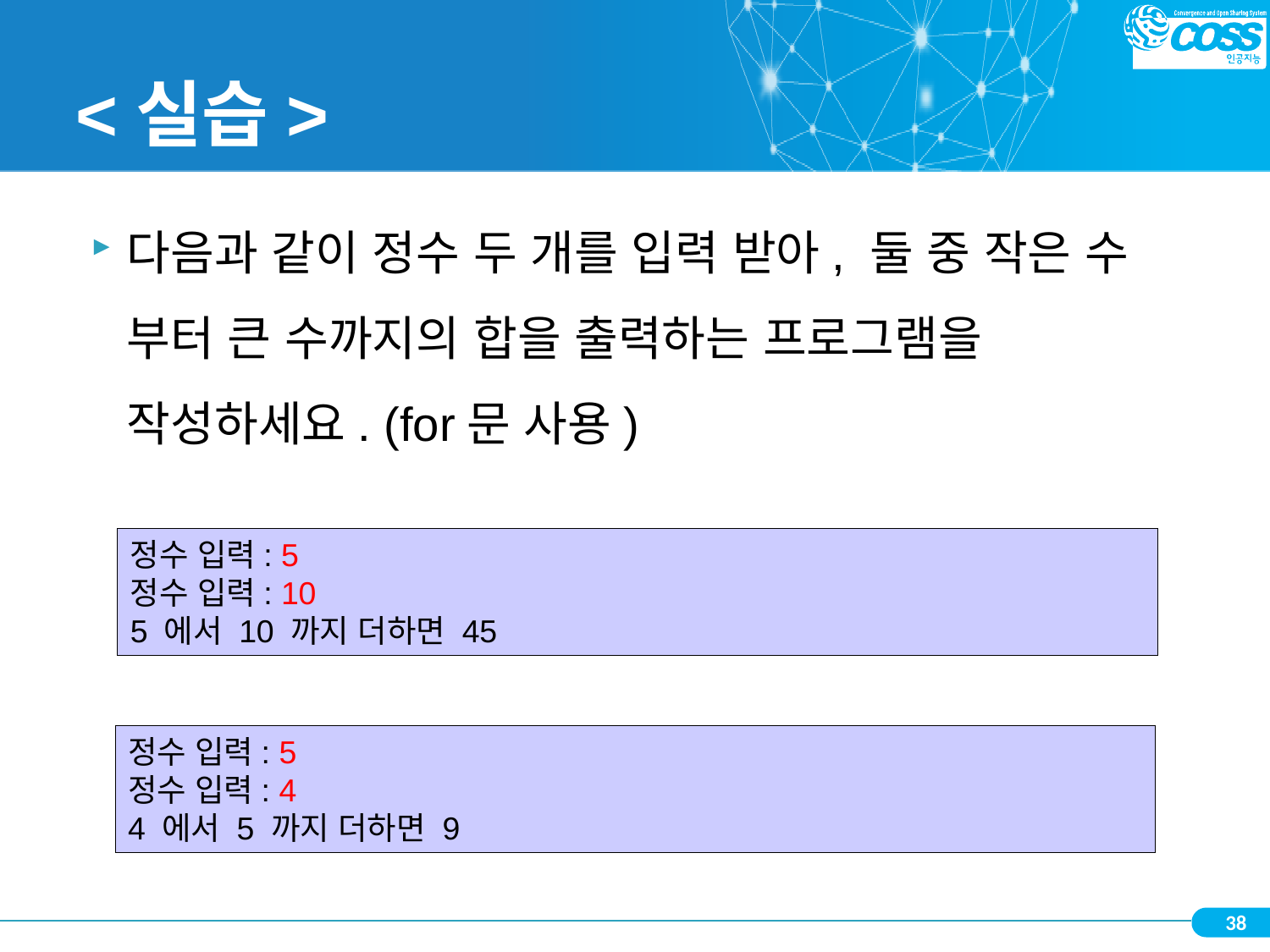

# <실습>
다음과 같이 정수 두 개를 입력 받아, 둘 중 작은 수 부터 큰 수까지의 합을 출력하는 프로그램을 작성하세요. (for문 사용)
정수 입력: 5
정수 입력: 10
5 에서 10 까지 더하면 45
정수 입력: 5
정수 입력: 4
4 에서 5 까지 더하면 9